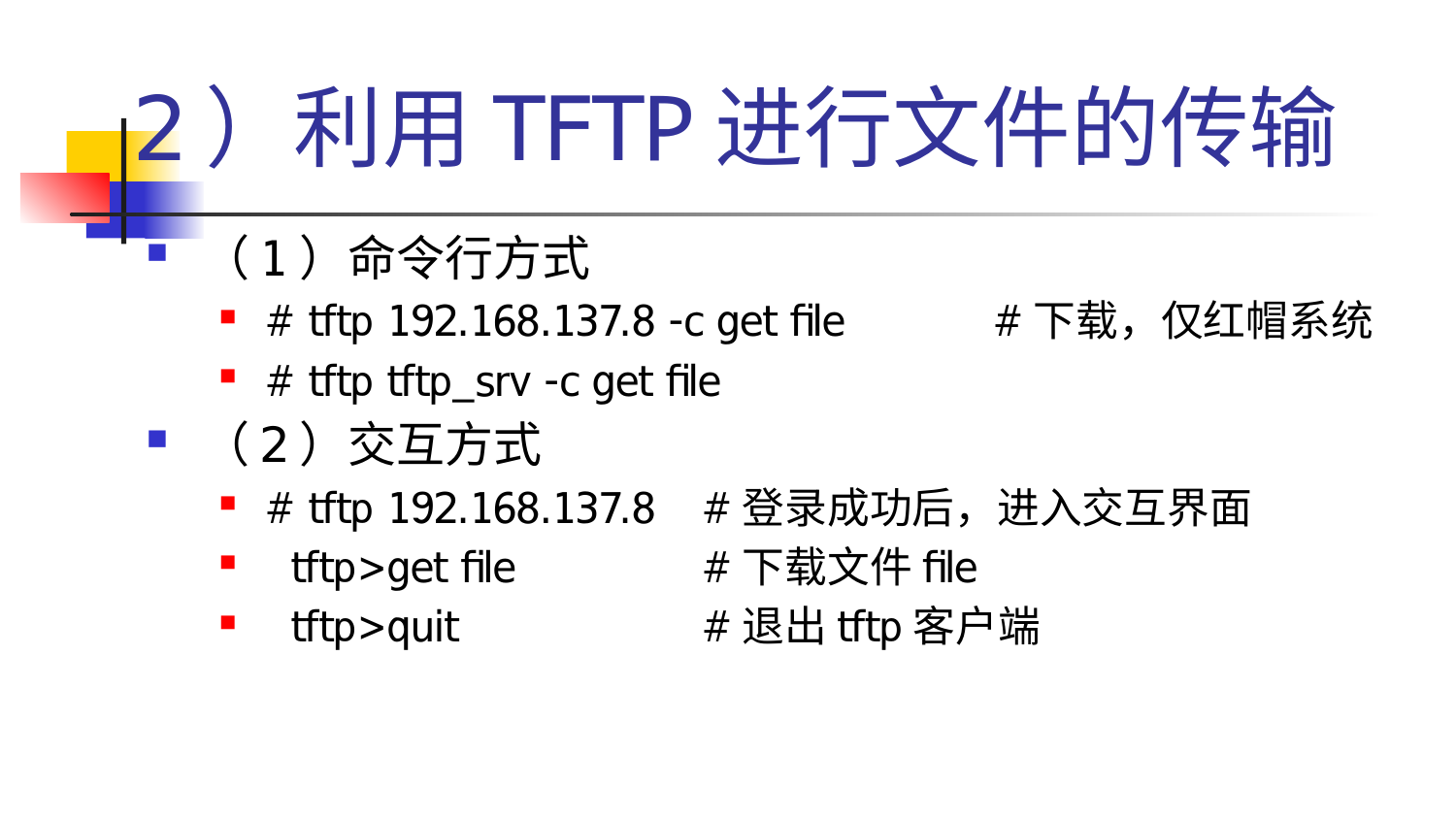

# 2）利用TFTP进行文件的传输
（1）命令行方式
# tftp 192.168.137.8 -c get file 	#下载，仅红帽系统
# tftp tftp_srv -c get file
（2）交互方式
# tftp 192.168.137.8	#登录成功后，进入交互界面
  tftp>get file 		#下载文件file
  tftp>quit 		#退出tftp客户端